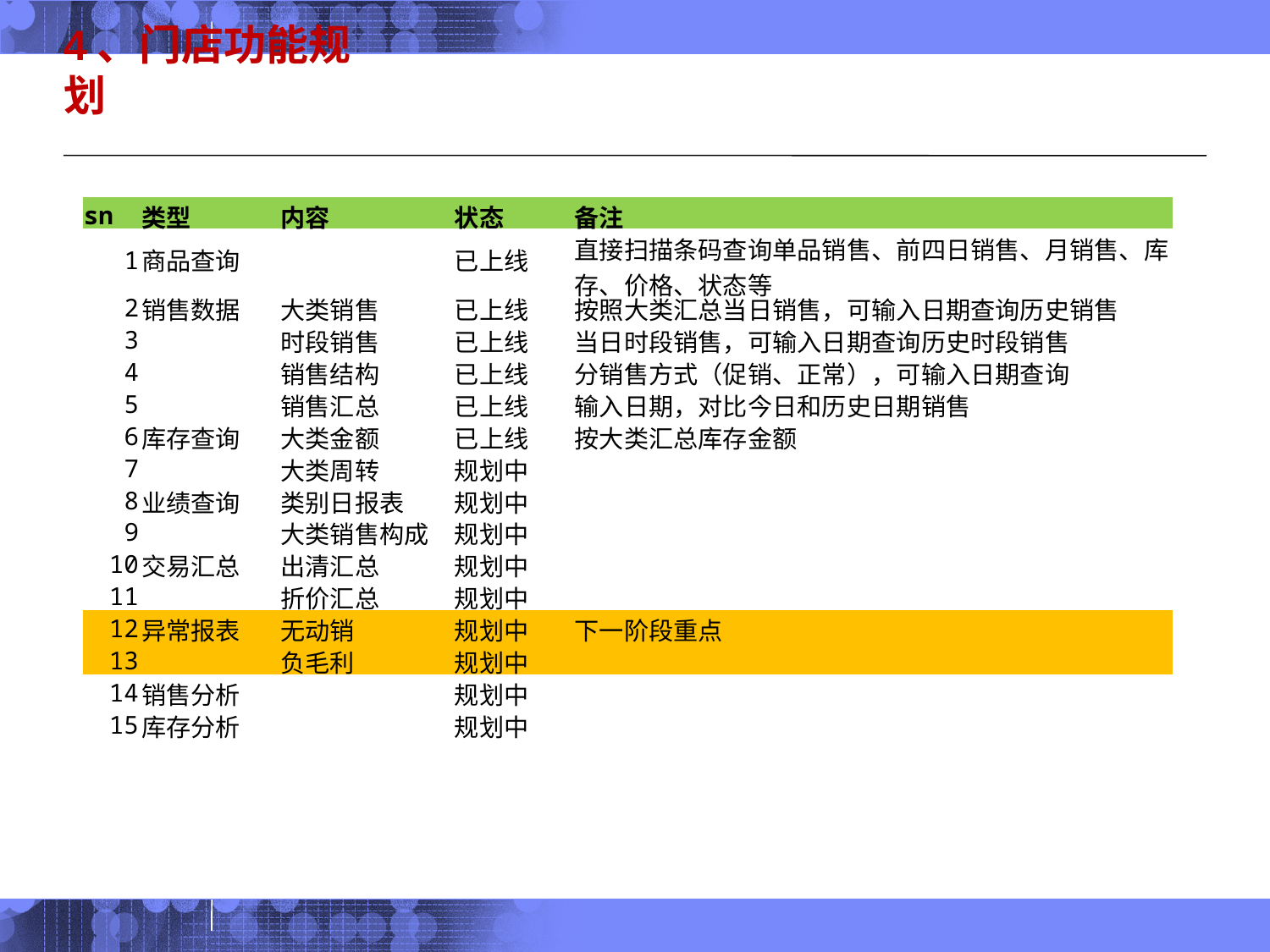

# 4、门店功能规划
| sn | 类型 | 内容 | 状态 | 备注 |
| --- | --- | --- | --- | --- |
| 1 | 商品查询 |  | 已上线 | 直接扫描条码查询单品销售、前四日销售、月销售、库存、价格、状态等 |
| 2 | 销售数据 | 大类销售 | 已上线 | 按照大类汇总当日销售，可输入日期查询历史销售 |
| 3 |  | 时段销售 | 已上线 | 当日时段销售，可输入日期查询历史时段销售 |
| 4 |  | 销售结构 | 已上线 | 分销售方式（促销、正常），可输入日期查询 |
| 5 |  | 销售汇总 | 已上线 | 输入日期，对比今日和历史日期销售 |
| 6 | 库存查询 | 大类金额 | 已上线 | 按大类汇总库存金额 |
| 7 |  | 大类周转 | 规划中 |  |
| 8 | 业绩查询 | 类别日报表 | 规划中 |  |
| 9 |  | 大类销售构成 | 规划中 |  |
| 10 | 交易汇总 | 出清汇总 | 规划中 |  |
| 11 |  | 折价汇总 | 规划中 |  |
| 12 | 异常报表 | 无动销 | 规划中 | 下一阶段重点 |
| 13 |  | 负毛利 | 规划中 |  |
| 14 | 销售分析 |  | 规划中 |  |
| 15 | 库存分析 |  | 规划中 |  |